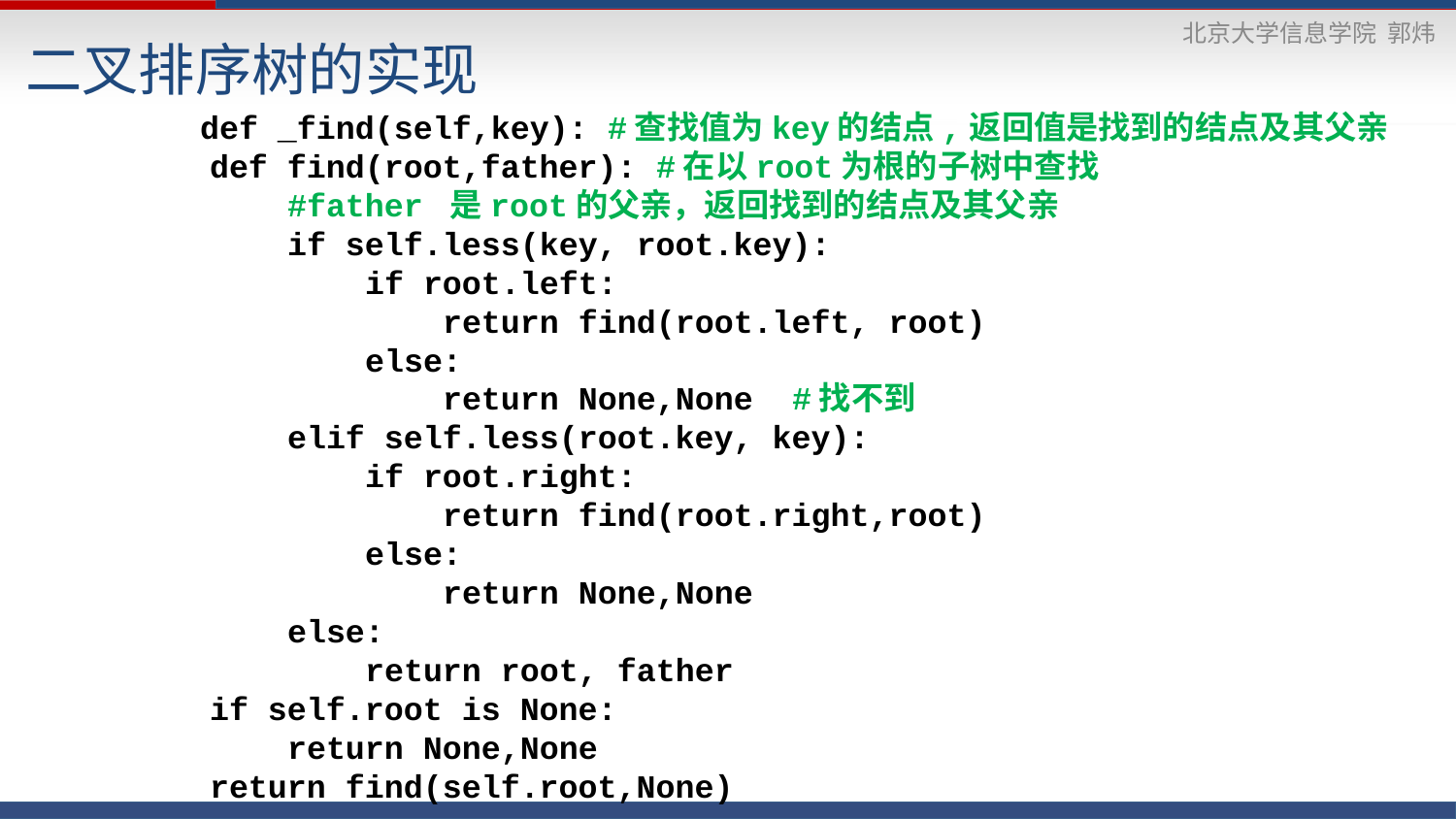

二叉排序树的实现
	def _find(self,key): #查找值为key的结点,返回值是找到的结点及其父亲
        def find(root,father): #在以root为根的子树中查找
            #father 是root的父亲，返回找到的结点及其父亲
            if self.less(key, root.key):
                if root.left:
                    return find(root.left, root)
                else:
                    return None,None  #找不到
            elif self.less(root.key, key):
                if root.right:
                    return find(root.right,root)
                else:
                    return None,None
            else:
                return root, father
        if self.root is None:
            return None,None
        return find(self.root,None)
18